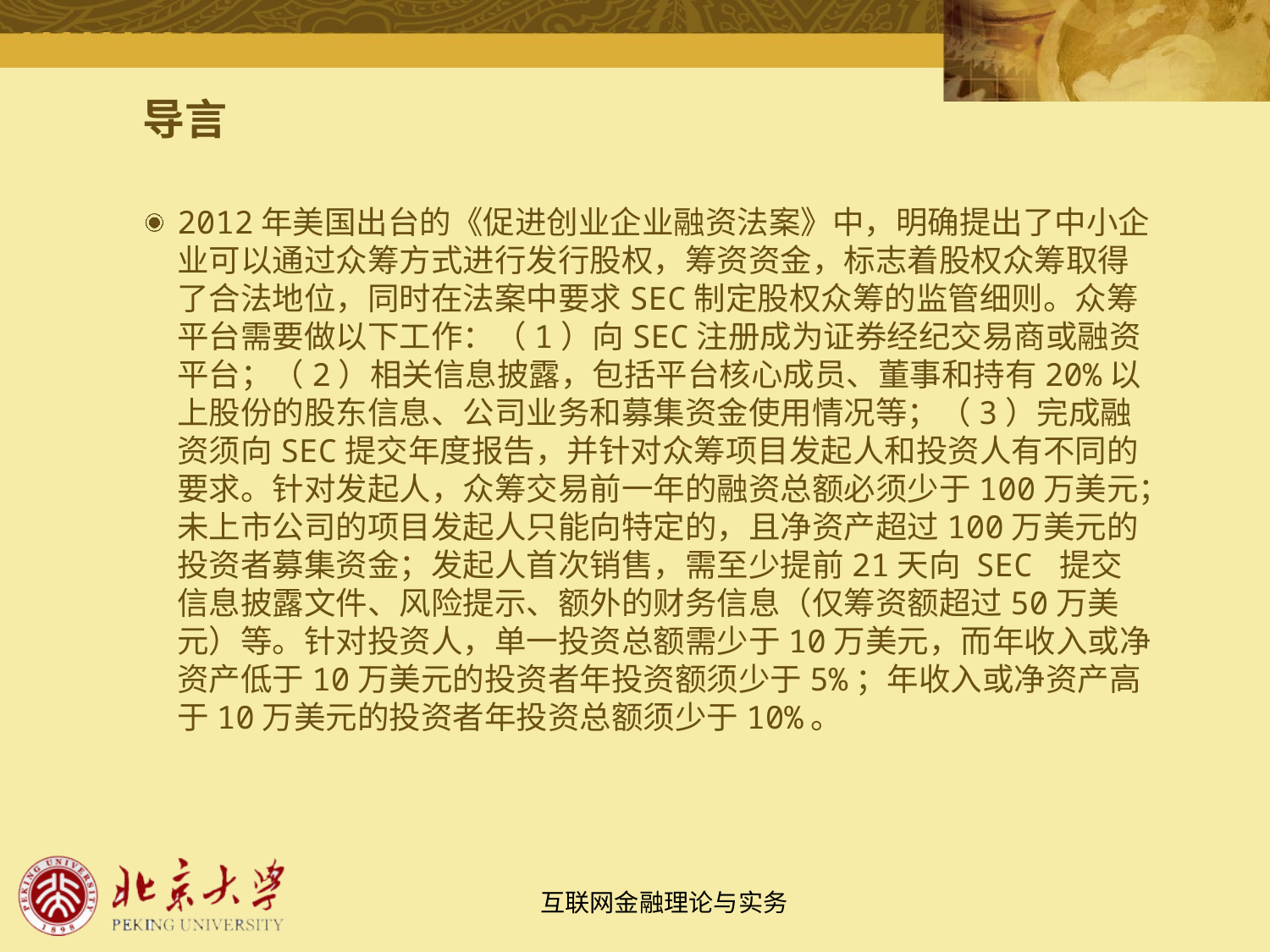

导言
2012年美国出台的《促进创业企业融资法案》中，明确提出了中小企业可以通过众筹方式进行发行股权，筹资资金，标志着股权众筹取得了合法地位，同时在法案中要求SEC制定股权众筹的监管细则。众筹平台需要做以下工作：（1）向SEC注册成为证券经纪交易商或融资平台；（2）相关信息披露，包括平台核心成员、董事和持有20%以上股份的股东信息、公司业务和募集资金使用情况等；（3）完成融资须向SEC提交年度报告，并针对众筹项目发起人和投资人有不同的要求。针对发起人，众筹交易前一年的融资总额必须少于100万美元；未上市公司的项目发起人只能向特定的，且净资产超过100万美元的投资者募集资金；发起人首次销售，需至少提前21天向 SEC 提交信息披露文件、风险提示、额外的财务信息（仅筹资额超过50万美元）等。针对投资人，单一投资总额需少于10万美元，而年收入或净资产低于10万美元的投资者年投资额须少于5%；年收入或净资产高于10万美元的投资者年投资总额须少于10%。